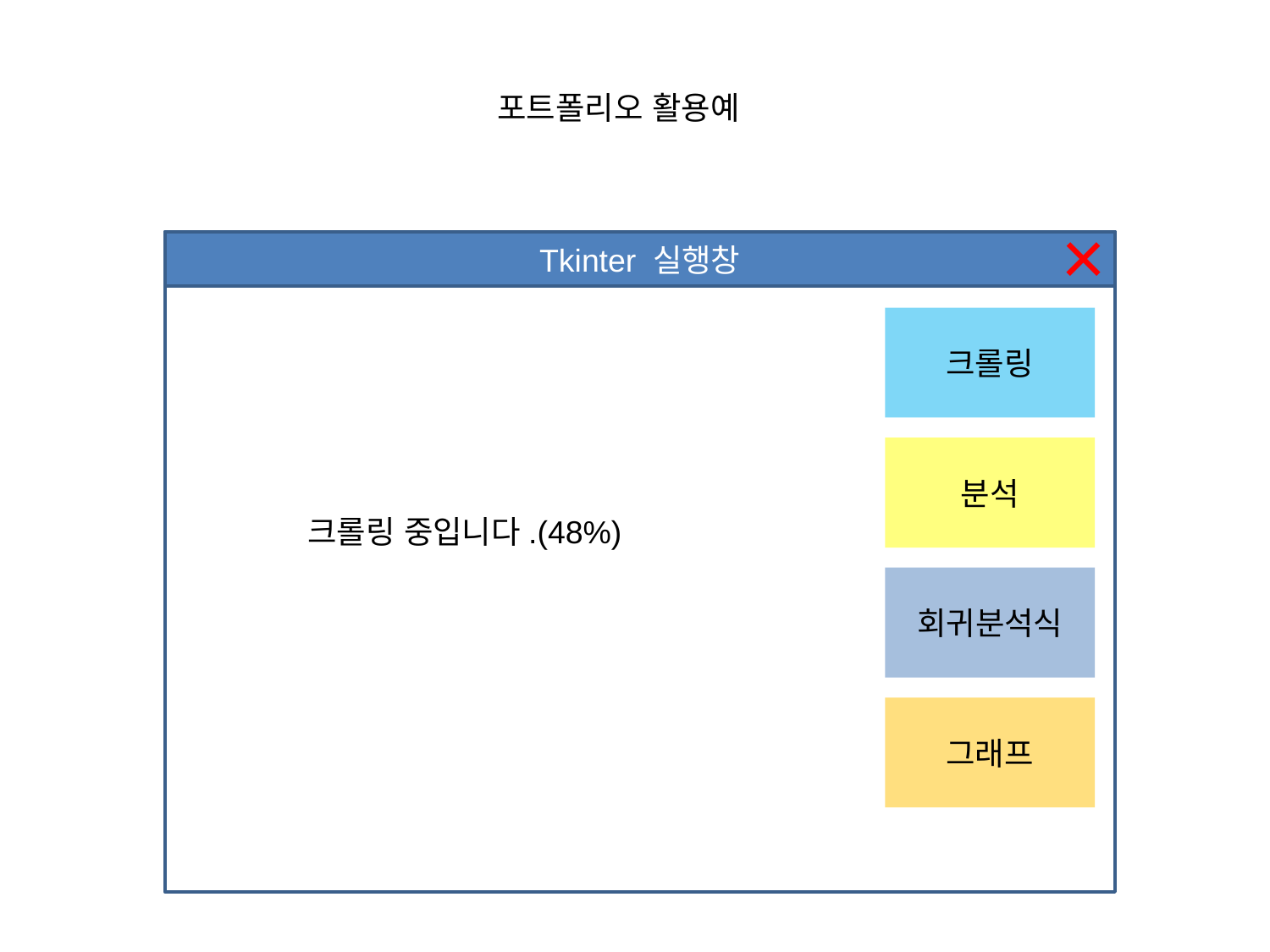

포트폴리오 활용예

Tkinter 실행창
크롤링
분석
크롤링 중입니다.(48%)
회귀분석식
그래프